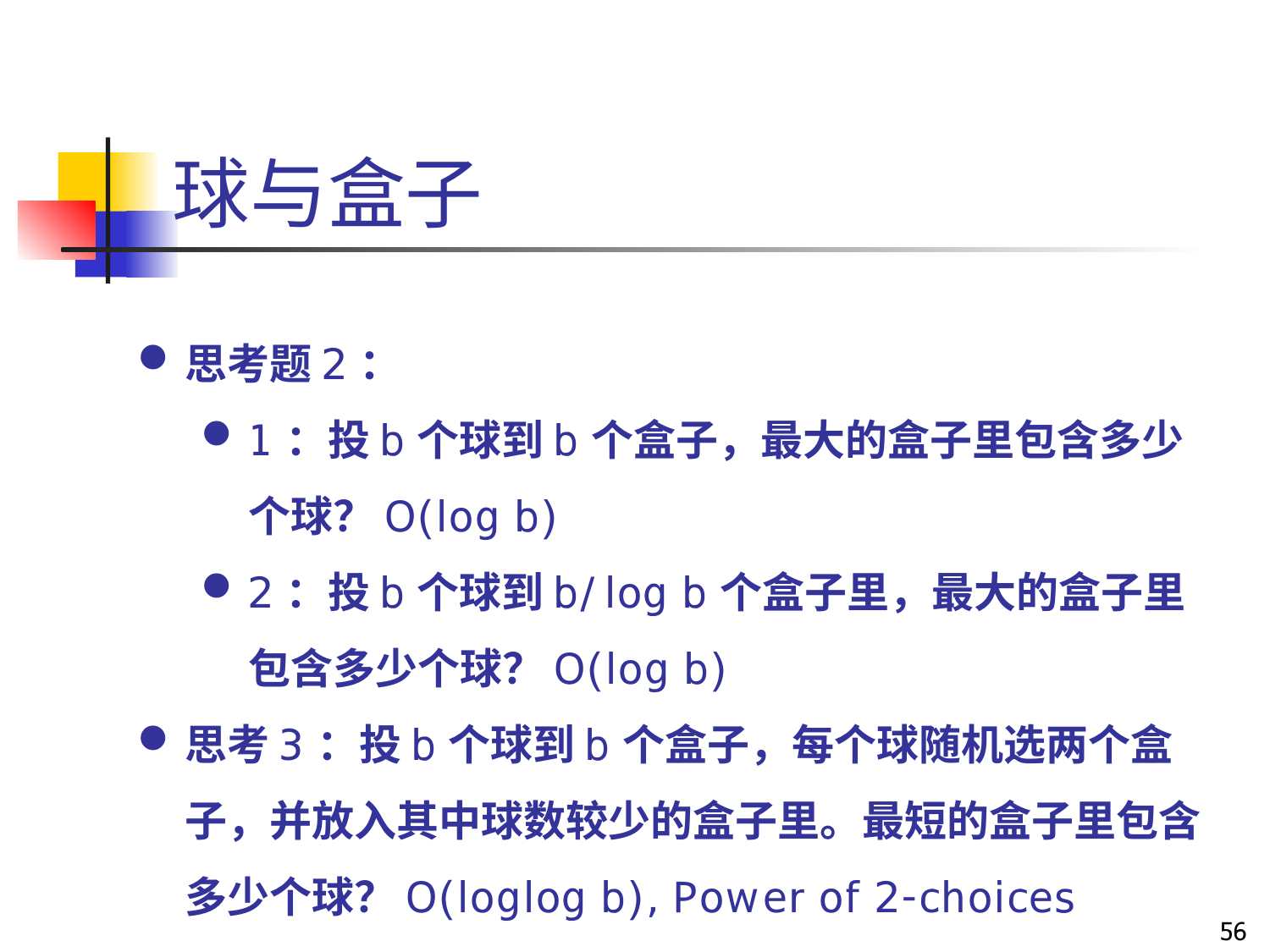

# 球与盒子
思考题2：
1：投b个球到b个盒子，最大的盒子里包含多少个球？O(log b)
2：投b个球到b/log b个盒子里，最大的盒子里包含多少个球？O(log b)
思考3：投b个球到b个盒子，每个球随机选两个盒子，并放入其中球数较少的盒子里。最短的盒子里包含多少个球？O(loglog b), Power of 2-choices
56